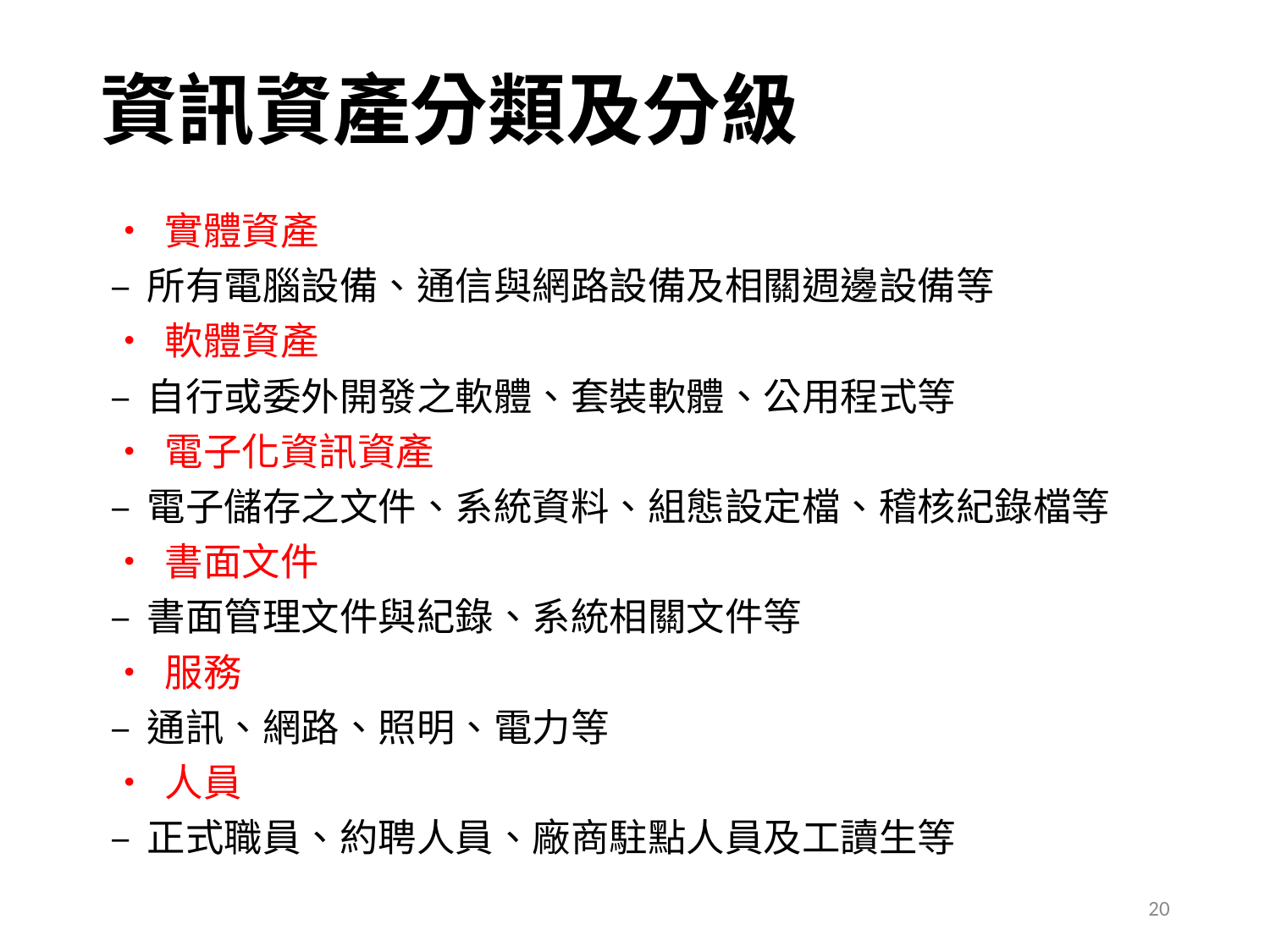

# 資訊資產分類及分級
• 實體資產
– 所有電腦設備、通信與網路設備及相關週邊設備等
• 軟體資產
– 自行或委外開發之軟體、套裝軟體、公用程式等
• 電子化資訊資產
– 電子儲存之文件、系統資料、組態設定檔、稽核紀錄檔等
• 書面文件
– 書面管理文件與紀錄、系統相關文件等
• 服務
– 通訊、網路、照明、電力等
• 人員
– 正式職員、約聘人員、廠商駐點人員及工讀生等
20